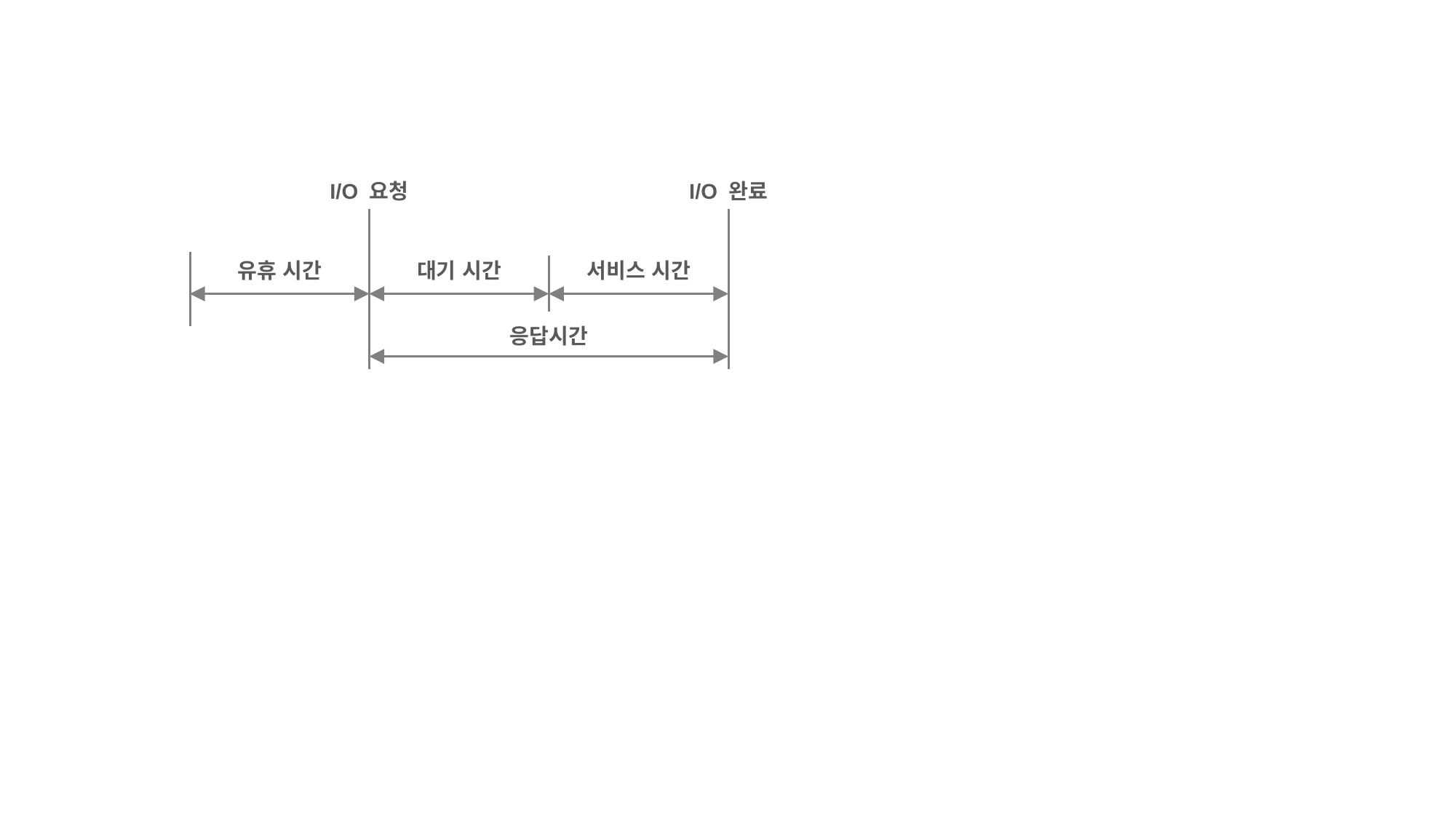

I/O 요청
I/O 완료
유휴 시간
대기 시간
서비스 시간
응답시간